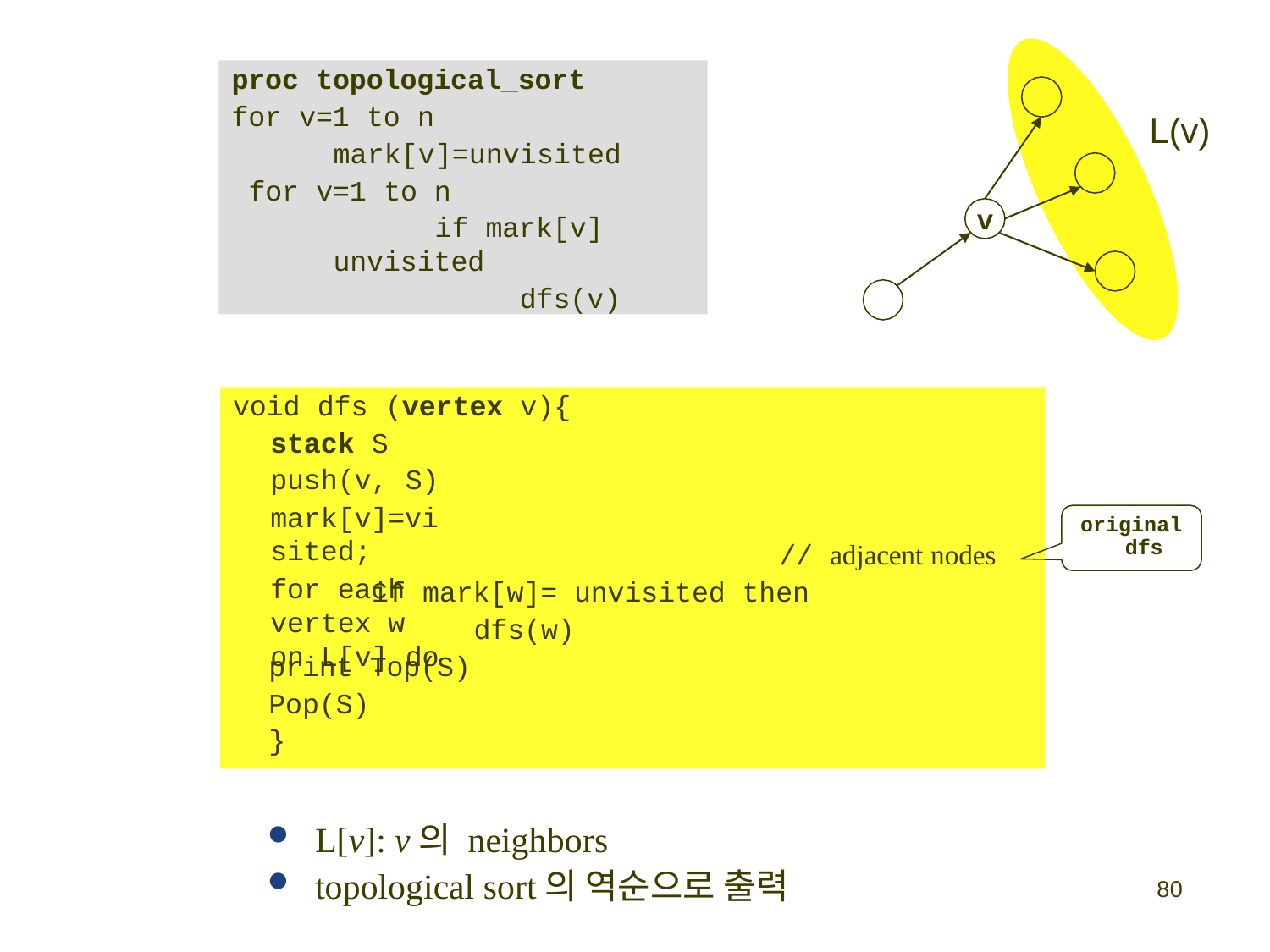

proc topological_sort
for v=1 to n
mark[v]=unvisited  for v=1 to n
if mark[v] unvisited
dfs(v)

# L(v)
v
void dfs (vertex v){
stack S  push(v, S)
mark[v]=visited;
for each vertex w on L[v] do

original  dfs
// adjacent nodes
if mark[w]= unvisited then  dfs(w)
print Top(S)
Pop(S)
}
L[v]: v의 neighbors
topological sort의 역순으로 출력
80